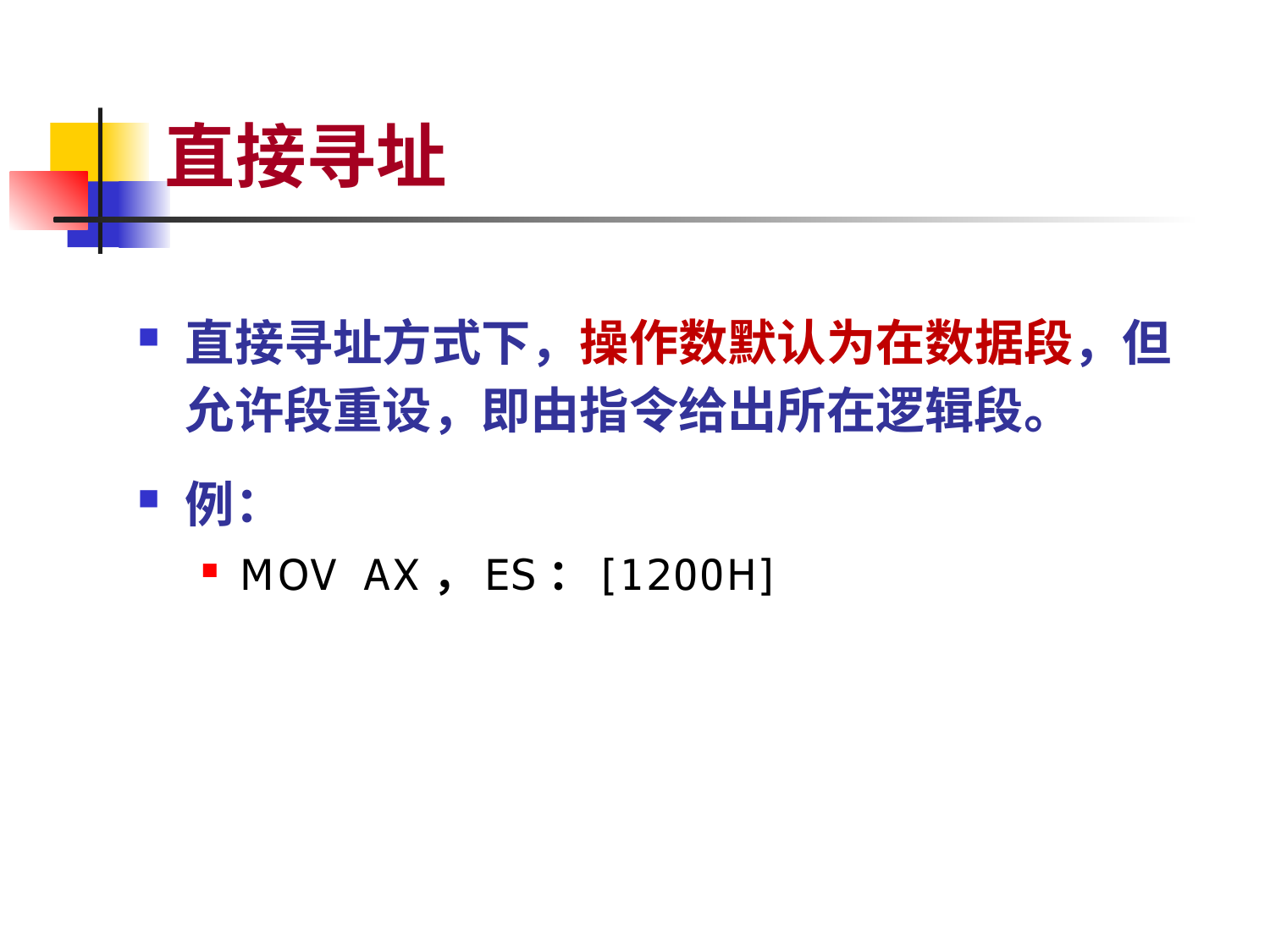

# 直接寻址
直接寻址方式下，操作数默认为在数据段，但允许段重设，即由指令给出所在逻辑段。
例：
MOV  AX，ES：[1200H]
27